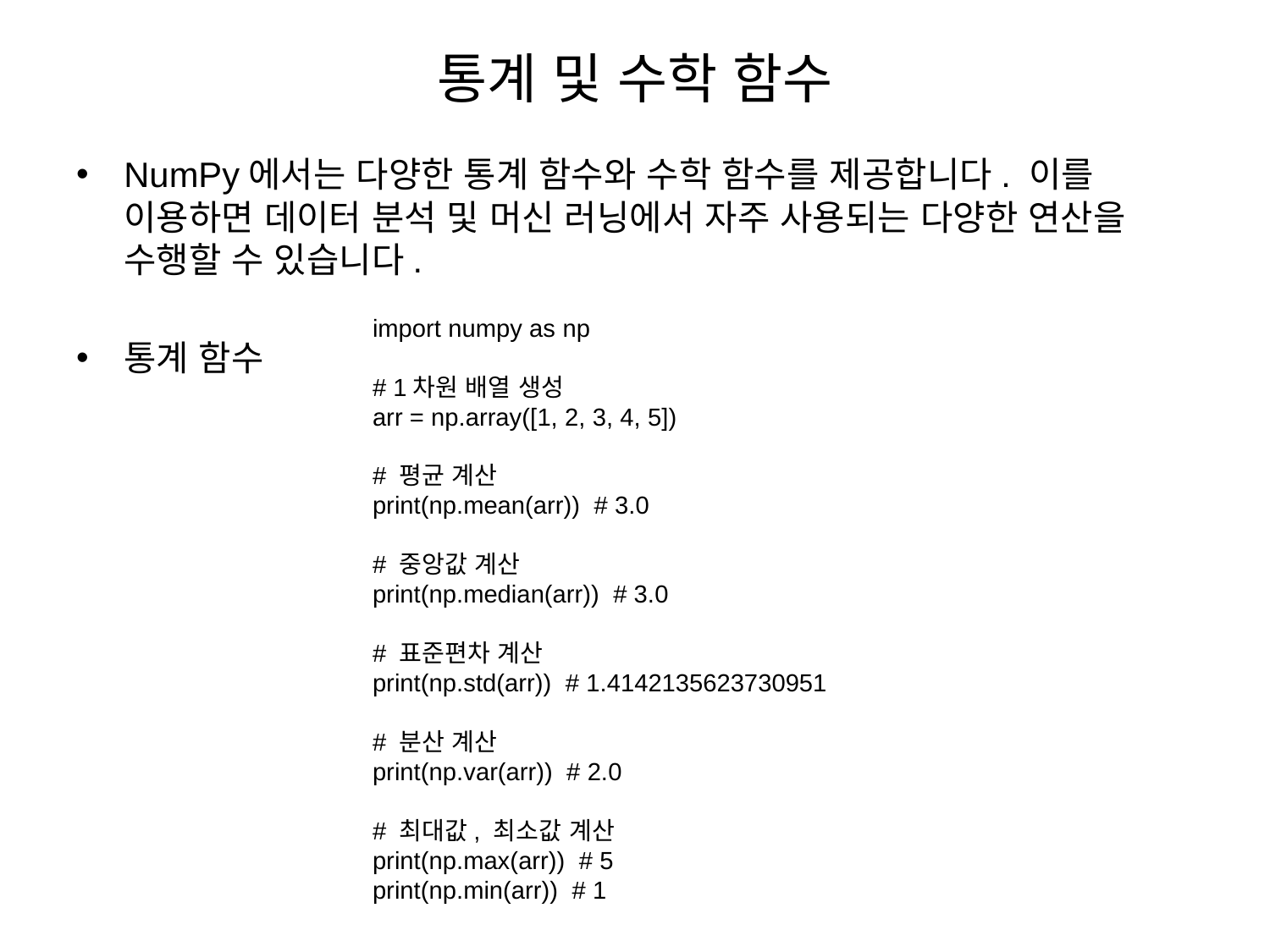

# 통계 및 수학 함수
NumPy에서는 다양한 통계 함수와 수학 함수를 제공합니다. 이를 이용하면 데이터 분석 및 머신 러닝에서 자주 사용되는 다양한 연산을 수행할 수 있습니다.

통계 함수
import numpy as np

# 1차원 배열 생성
arr = np.array([1, 2, 3, 4, 5])

# 평균 계산
print(np.mean(arr))  # 3.0

# 중앙값 계산
print(np.median(arr))  # 3.0

# 표준편차 계산
print(np.std(arr))  # 1.4142135623730951

# 분산 계산
print(np.var(arr))  # 2.0

# 최대값, 최소값 계산
print(np.max(arr))  # 5
print(np.min(arr))  # 1